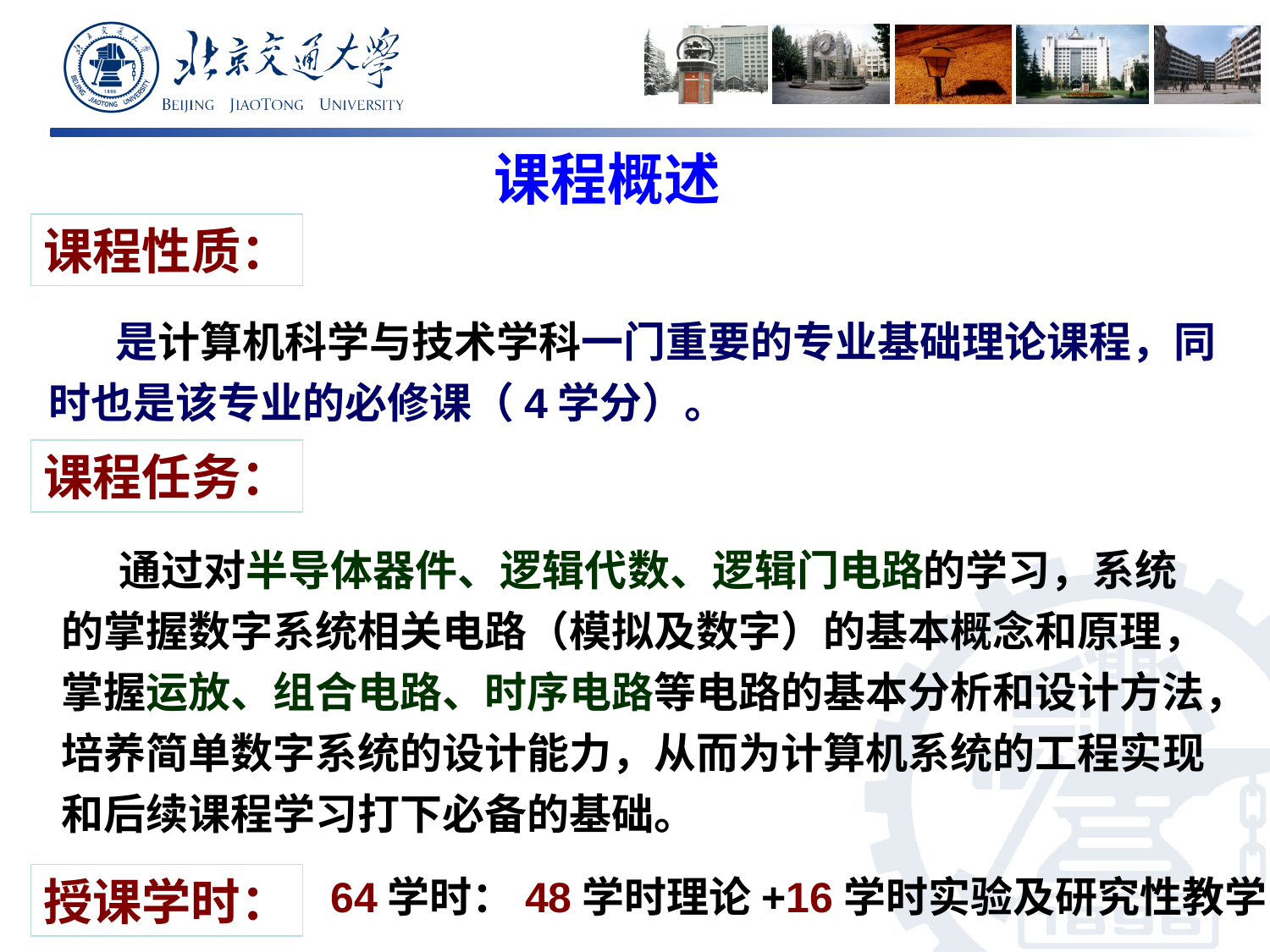

课程概述
课程性质：
      是计算机科学与技术学科一门重要的专业基础理论课程，同时也是该专业的必修课（4学分）。
课程任务：
     通过对半导体器件、逻辑代数、逻辑门电路的学习，系统的掌握数字系统相关电路（模拟及数字）的基本概念和原理，掌握运放、组合电路、时序电路等电路的基本分析和设计方法，培养简单数字系统的设计能力，从而为计算机系统的工程实现和后续课程学习打下必备的基础。
授课学时：
64学时：48学时理论+16学时实验及研究性教学